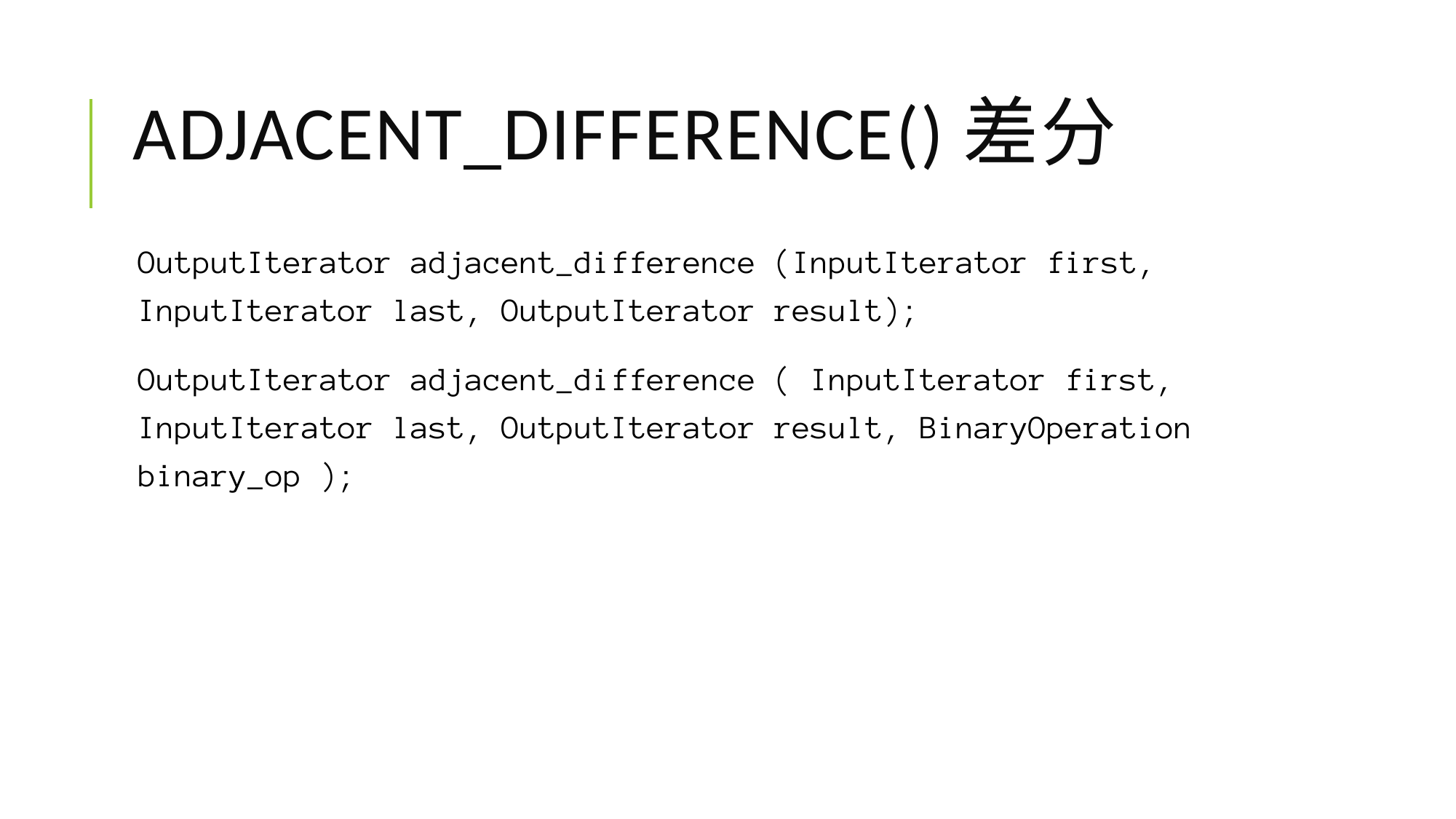

# adjacent_difference()差分
OutputIterator adjacent_difference (InputIterator first, InputIterator last, OutputIterator result);
OutputIterator adjacent_difference ( InputIterator first, InputIterator last, OutputIterator result, BinaryOperation binary_op );